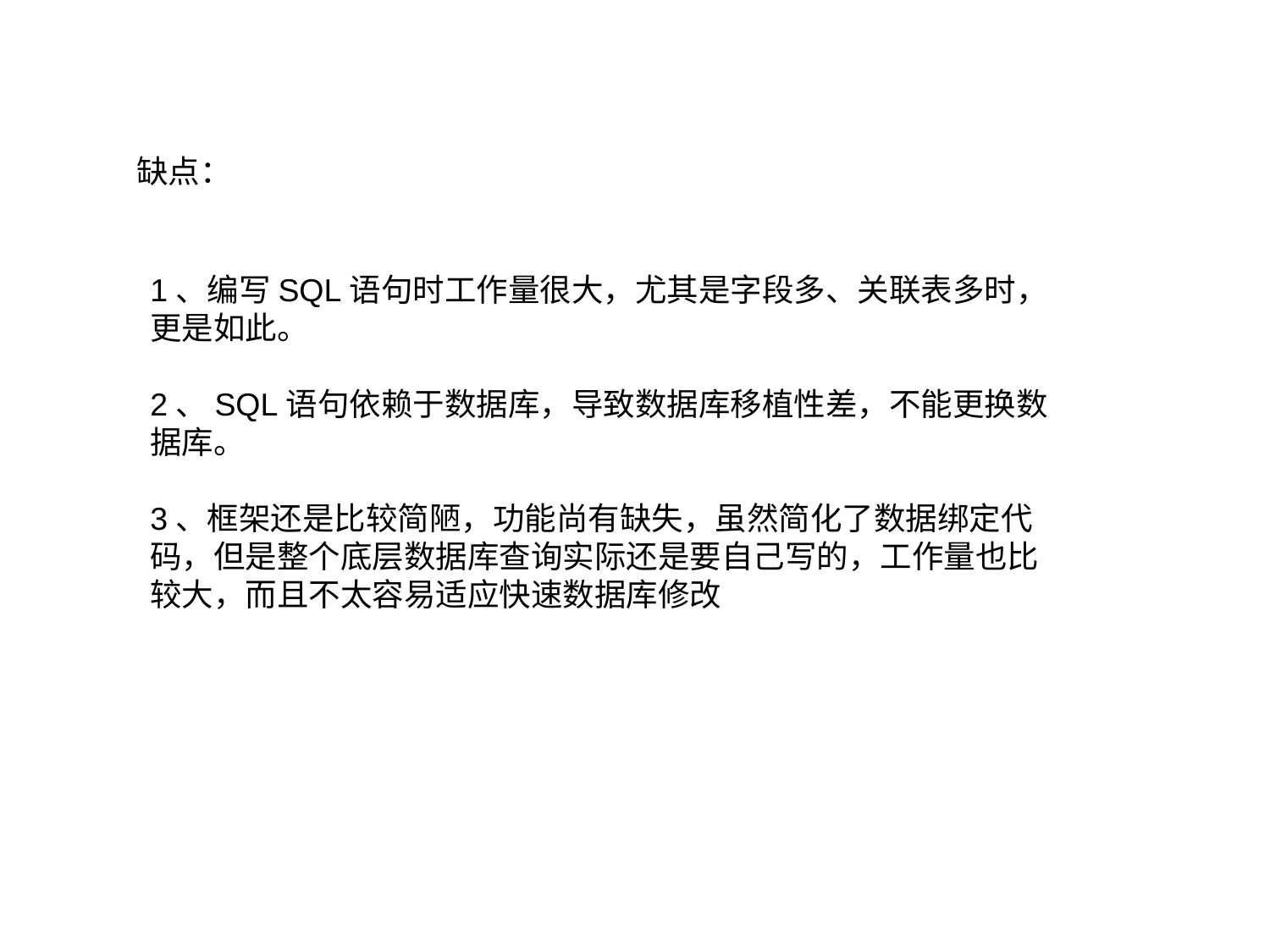

缺点：
1、编写SQL语句时工作量很大，尤其是字段多、关联表多时，更是如此。

2、SQL语句依赖于数据库，导致数据库移植性差，不能更换数据库。

3、框架还是比较简陋，功能尚有缺失，虽然简化了数据绑定代码，但是整个底层数据库查询实际还是要自己写的，工作量也比较大，而且不太容易适应快速数据库修改

点击添加文本
点击添加文本
点击添加文本
点击添加文本
点击添加文本
点击添加文本
点击添加文本